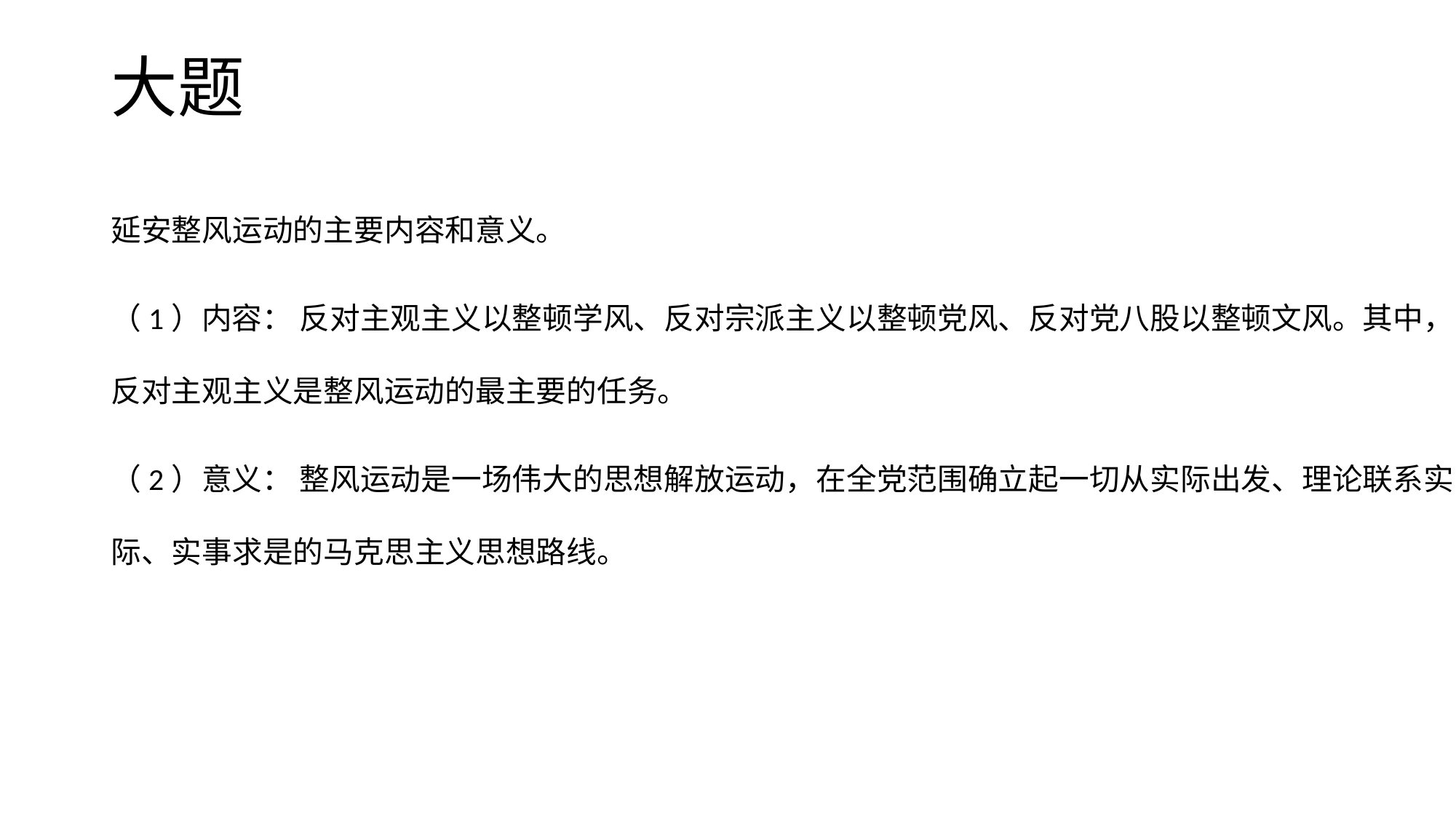

# 大题
延安整风运动的主要内容和意义。
（1）内容： 反对主观主义以整顿学风、反对宗派主义以整顿党风、反对党八股以整顿文风。其中，反对主观主义是整风运动的最主要的任务。
（2）意义： 整风运动是一场伟大的思想解放运动，在全党范围确立起一切从实际出发、理论联系实际、实事求是的马克思主义思想路线。